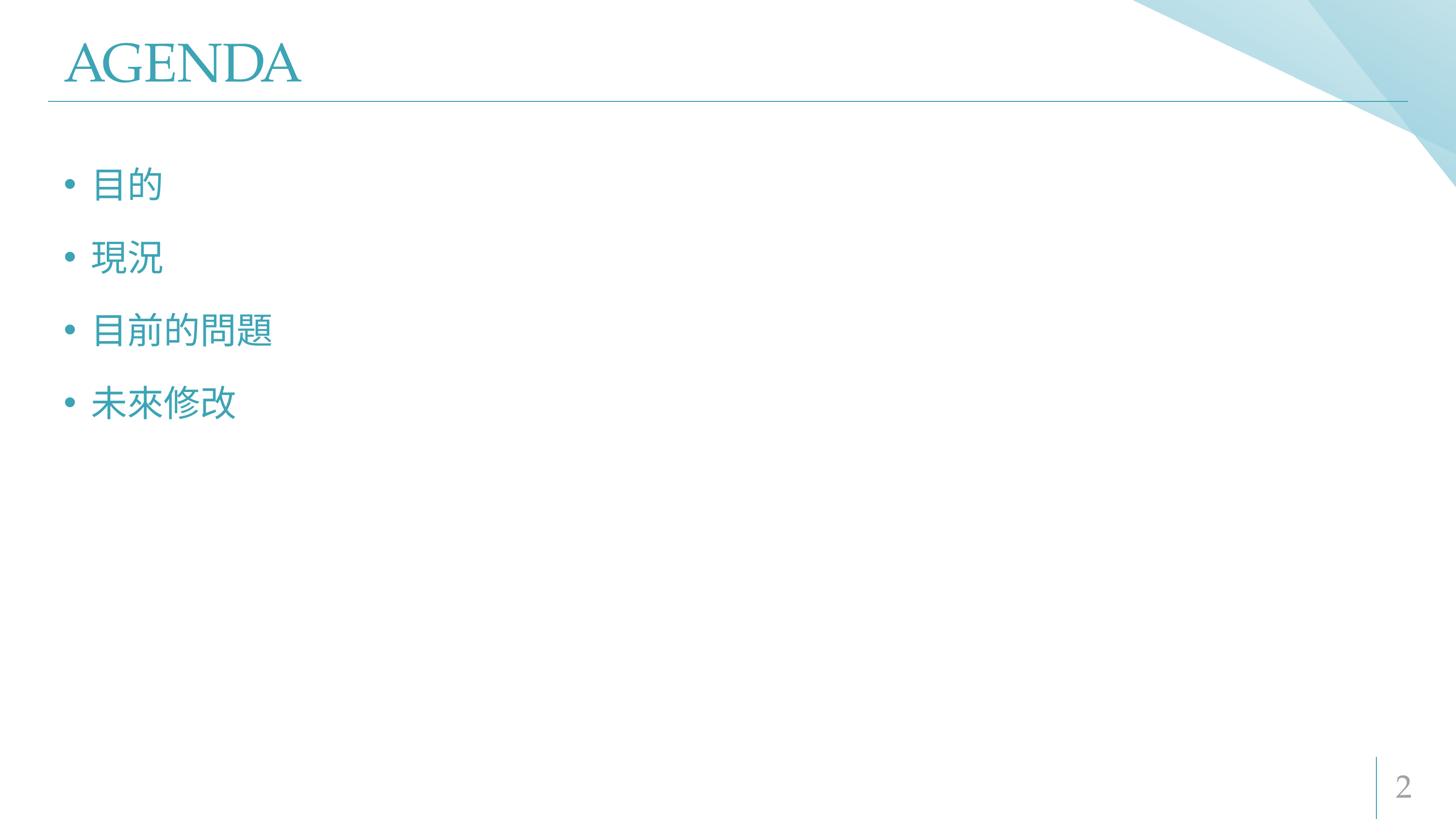

# AGENDA
目的
現況
目前的問題
未來修改

2